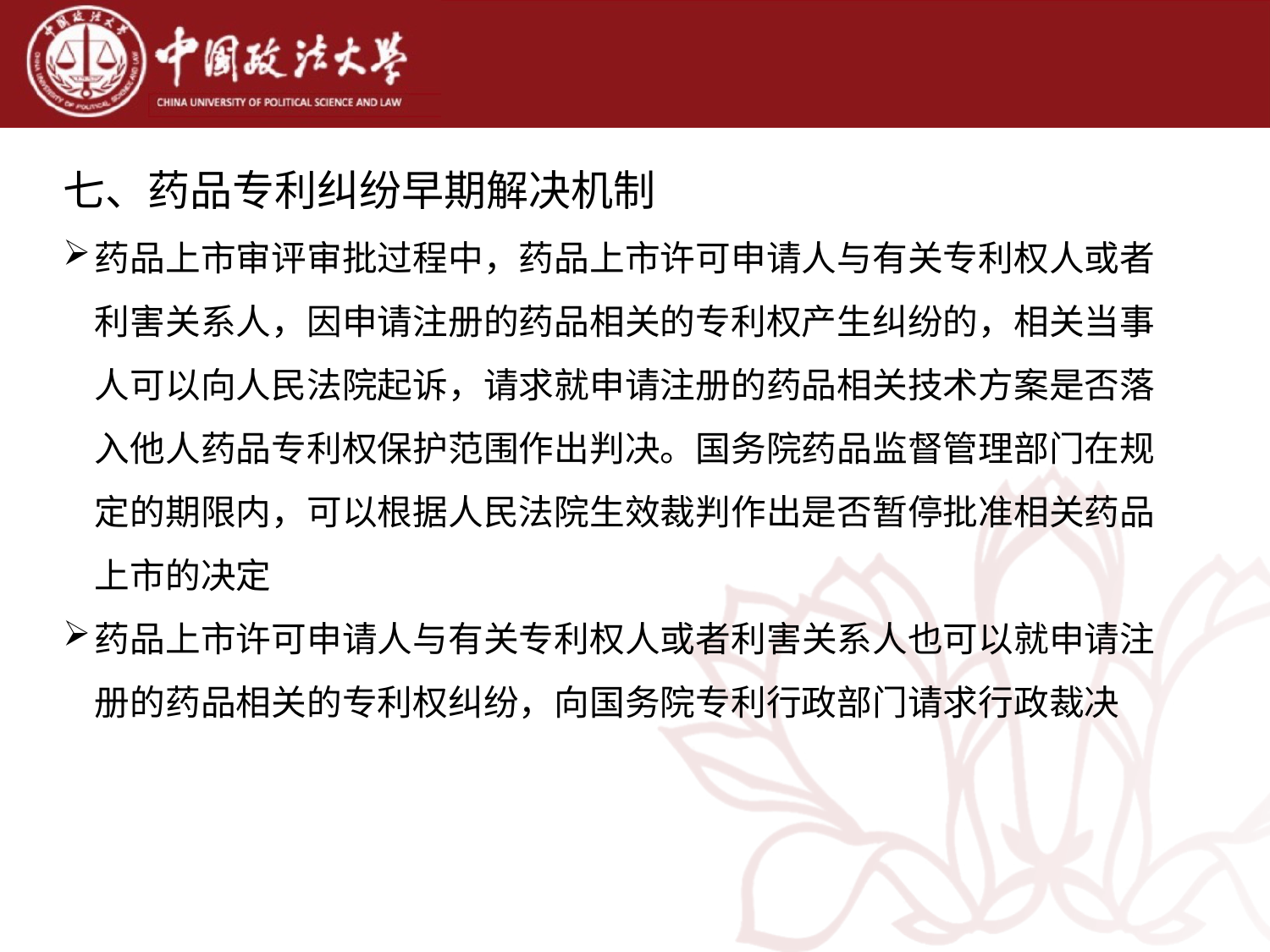

七、药品专利纠纷早期解决机制
药品上市审评审批过程中，药品上市许可申请人与有关专利权人或者利害关系人，因申请注册的药品相关的专利权产生纠纷的，相关当事人可以向人民法院起诉，请求就申请注册的药品相关技术方案是否落入他人药品专利权保护范围作出判决。国务院药品监督管理部门在规定的期限内，可以根据人民法院生效裁判作出是否暂停批准相关药品上市的决定
药品上市许可申请人与有关专利权人或者利害关系人也可以就申请注册的药品相关的专利权纠纷，向国务院专利行政部门请求行政裁决